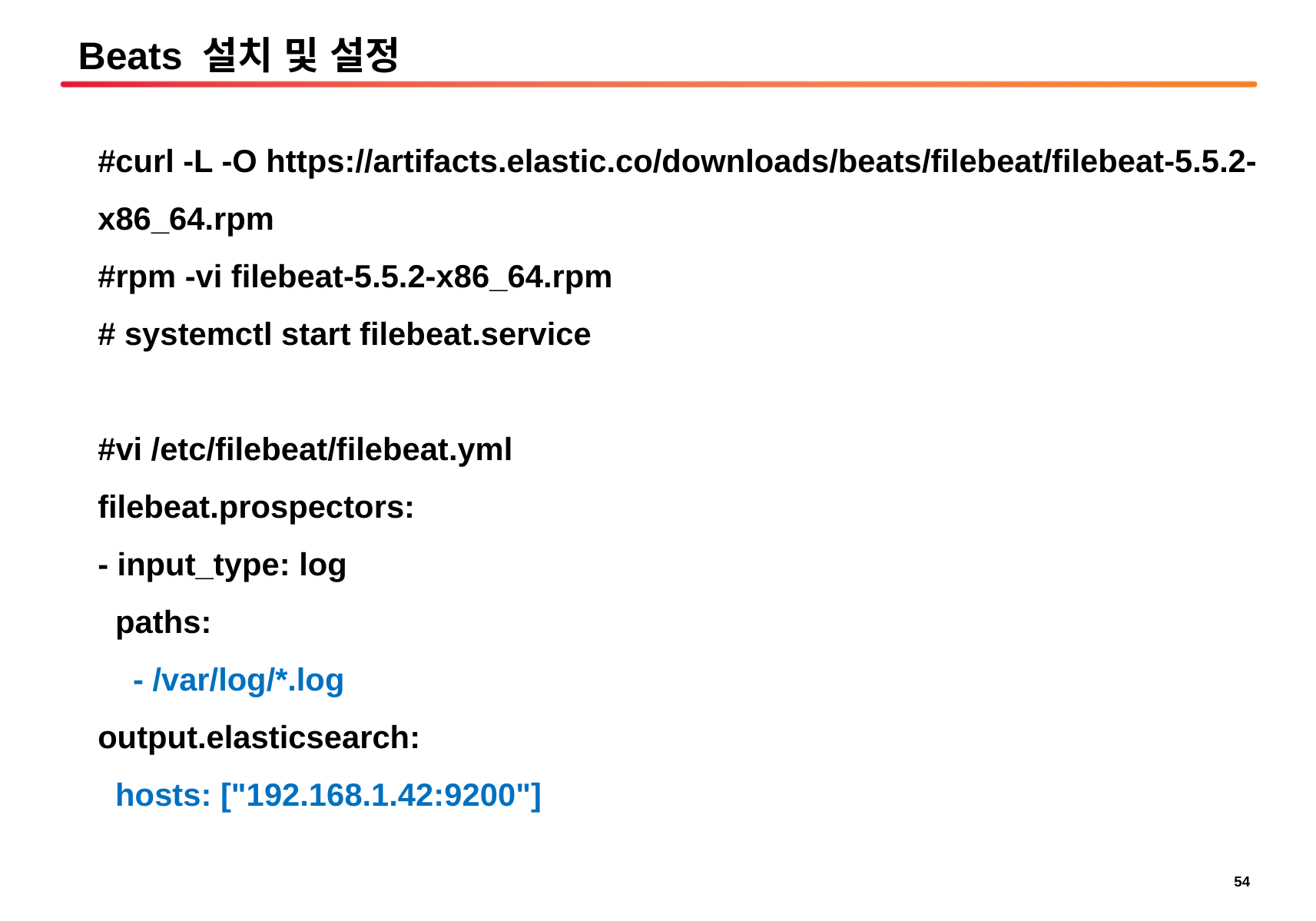

# Beats 설치 및 설정

#curl -L -O https://artifacts.elastic.co/downloads/beats/filebeat/filebeat-5.5.2-x86_64.rpm
#rpm -vi filebeat-5.5.2-x86_64.rpm
# systemctl start filebeat.service

#vi /etc/filebeat/filebeat.yml
filebeat.prospectors:
- input_type: log
  paths:
    - /var/log/*.log
output.elasticsearch:
  hosts: ["192.168.1.42:9200"]